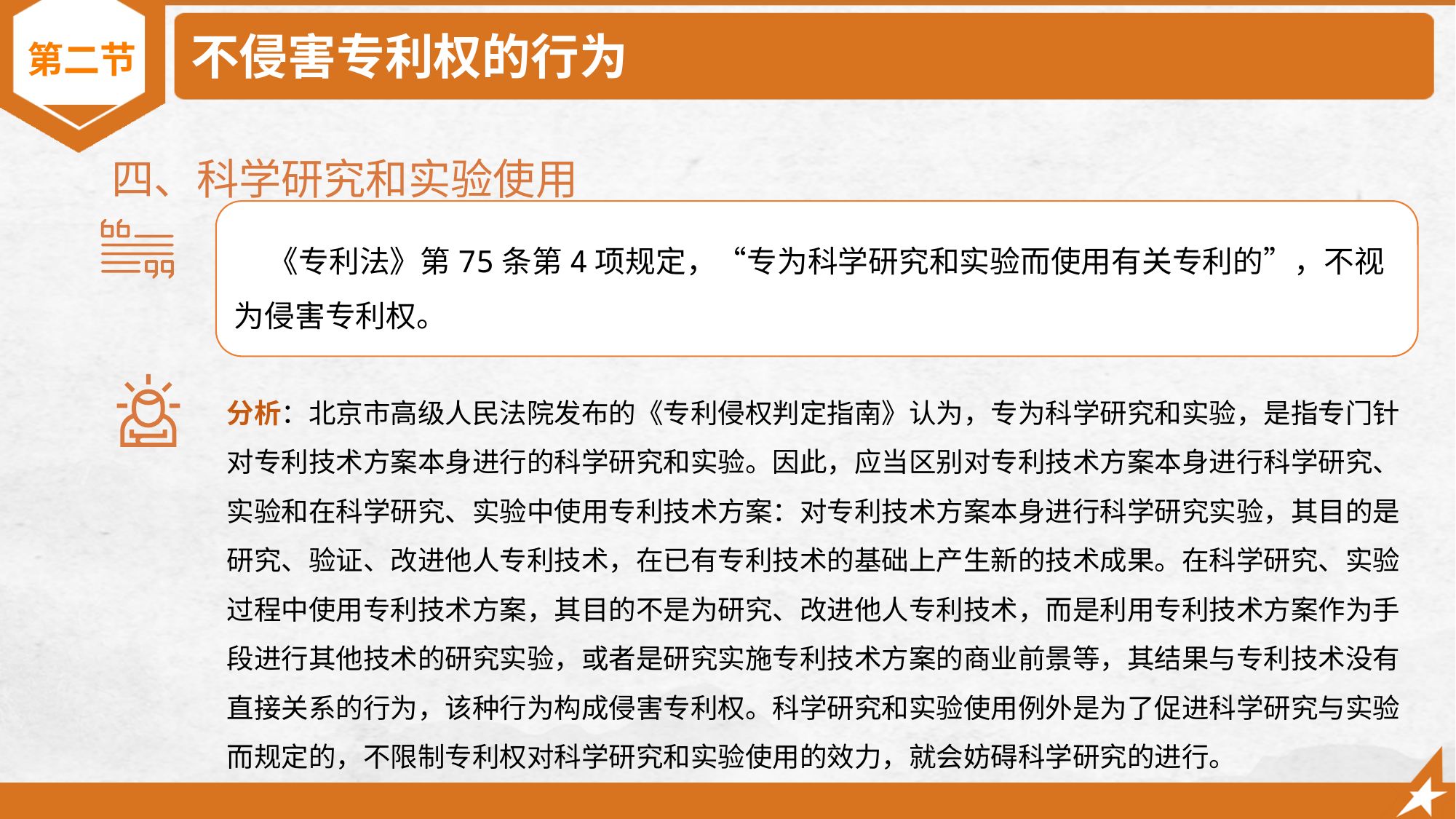

# 不侵害专利权的行为
第二节
四、科学研究和实验使用
    《专利法》第75条第4项规定，“专为科学研究和实验而使用有关专利的”，不视为侵害专利权。

分析：北京市高级人民法院发布的《专利侵权判定指南》认为，专为科学研究和实验，是指专门针对专利技术方案本身进行的科学研究和实验。因此，应当区别对专利技术方案本身进行科学研究、实验和在科学研究、实验中使用专利技术方案：对专利技术方案本身进行科学研究实验，其目的是研究、验证、改进他人专利技术，在已有专利技术的基础上产生新的技术成果。在科学研究、实验过程中使用专利技术方案，其目的不是为研究、改进他人专利技术，而是利用专利技术方案作为手段进行其他技术的研究实验，或者是研究实施专利技术方案的商业前景等，其结果与专利技术没有直接关系的行为，该种行为构成侵害专利权。科学研究和实验使用例外是为了促进科学研究与实验而规定的，不限制专利权对科学研究和实验使用的效力，就会妨碍科学研究的进行。